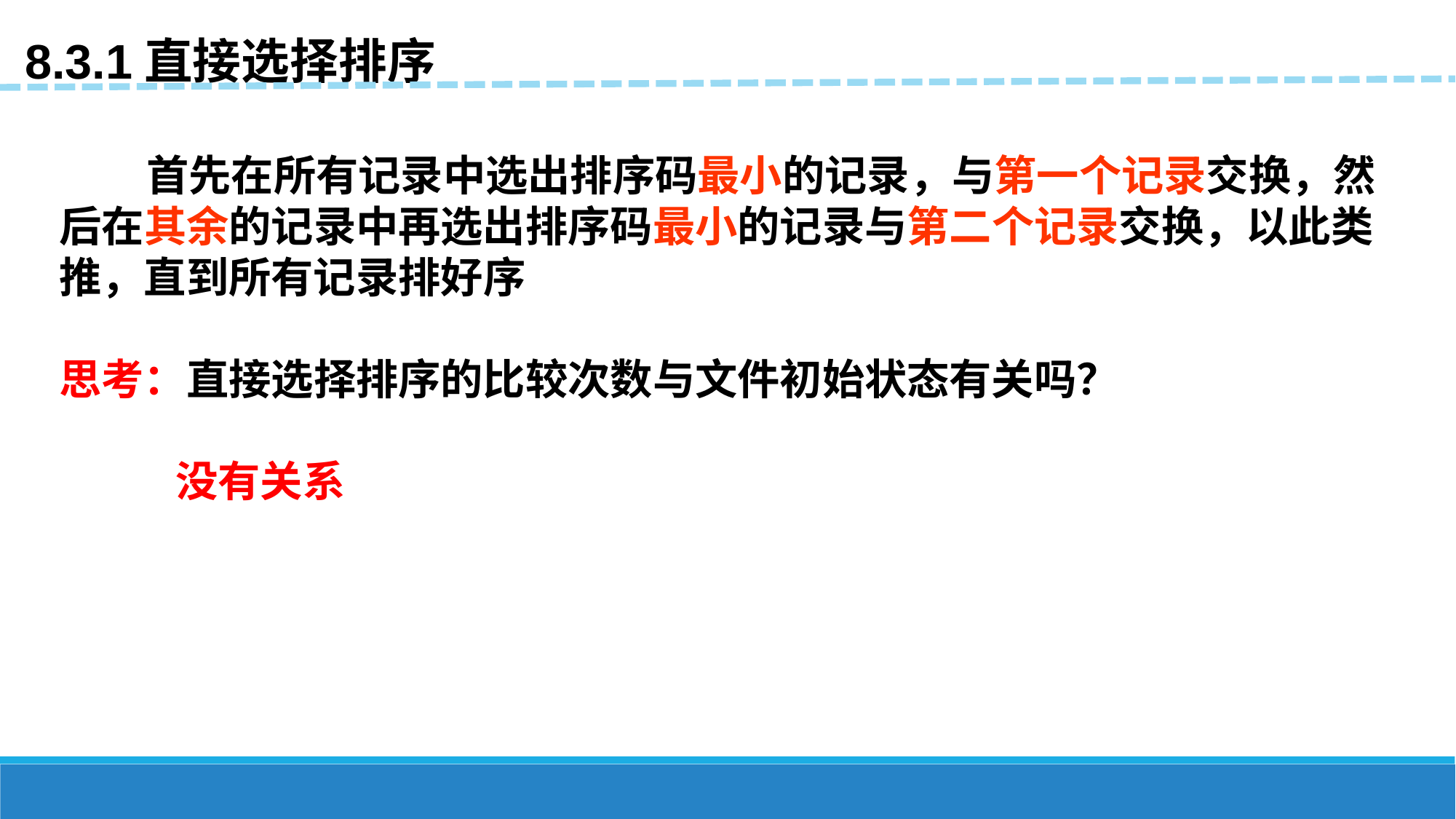

8.3.1直接选择排序
        首先在所有记录中选出排序码最小的记录，与第一个记录交换，然后在其余的记录中再选出排序码最小的记录与第二个记录交换，以此类推，直到所有记录排好序

思考：直接选择排序的比较次数与文件初始状态有关吗？

           没有关系